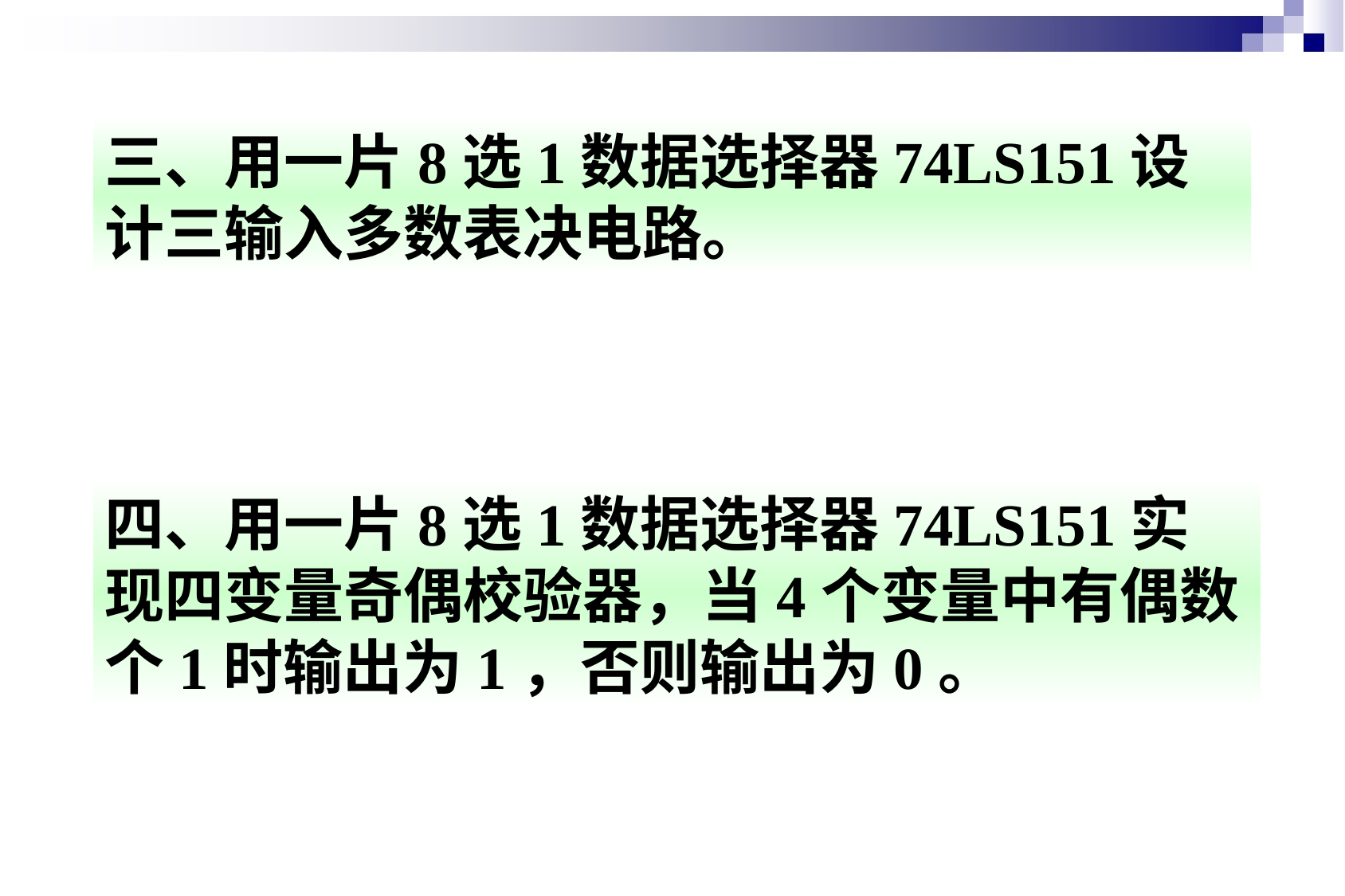

三、用一片8选1数据选择器74LS151设计三输入多数表决电路。
四、用一片8选1数据选择器74LS151实现四变量奇偶校验器，当4个变量中有偶数个1时输出为1，否则输出为0。